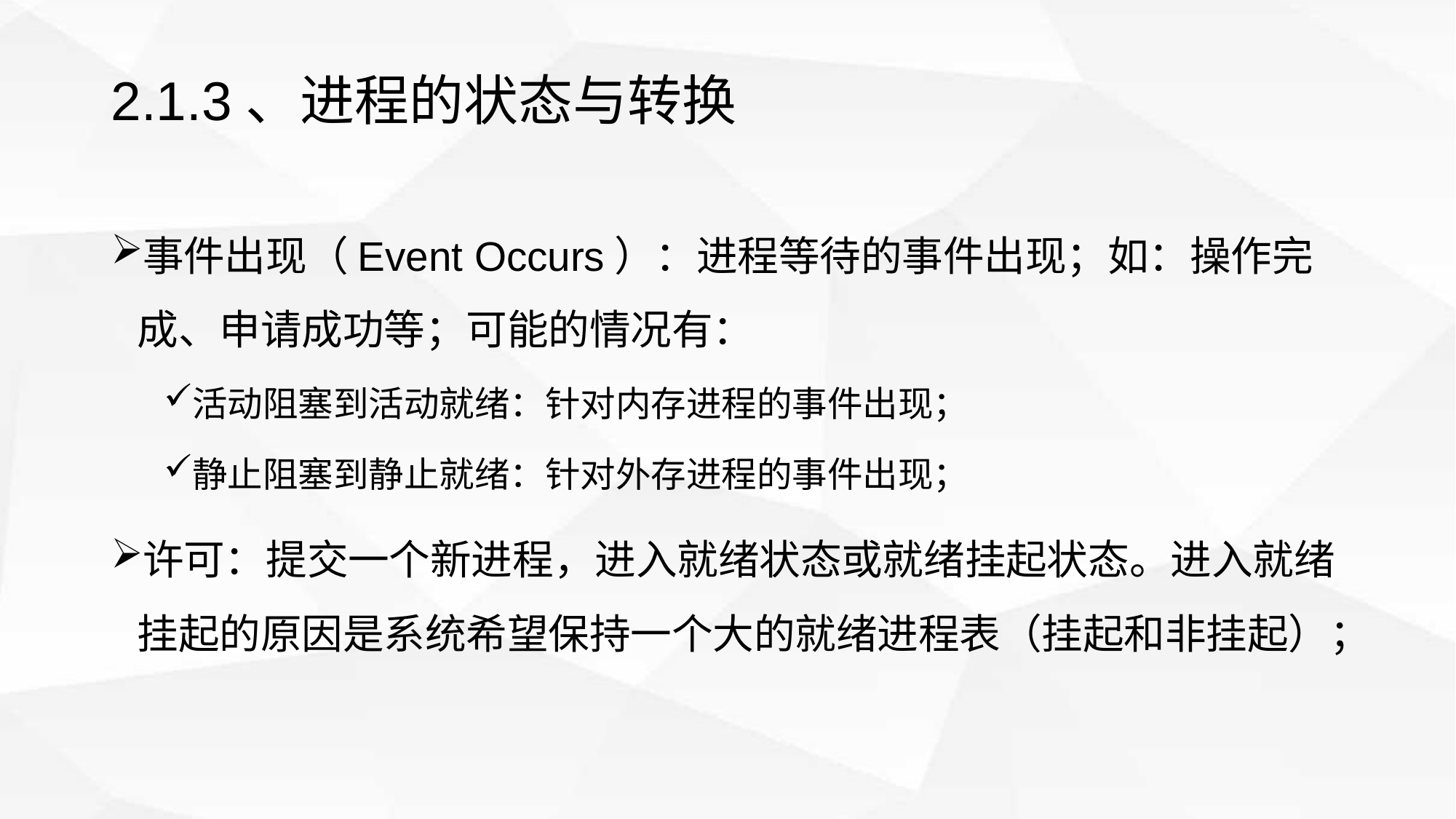

# 2.1.3、进程的状态与转换
事件出现（Event Occurs）：进程等待的事件出现；如：操作完成、申请成功等；可能的情况有：
活动阻塞到活动就绪：针对内存进程的事件出现；
静止阻塞到静止就绪：针对外存进程的事件出现；
许可：提交一个新进程，进入就绪状态或就绪挂起状态。进入就绪挂起的原因是系统希望保持一个大的就绪进程表（挂起和非挂起）；